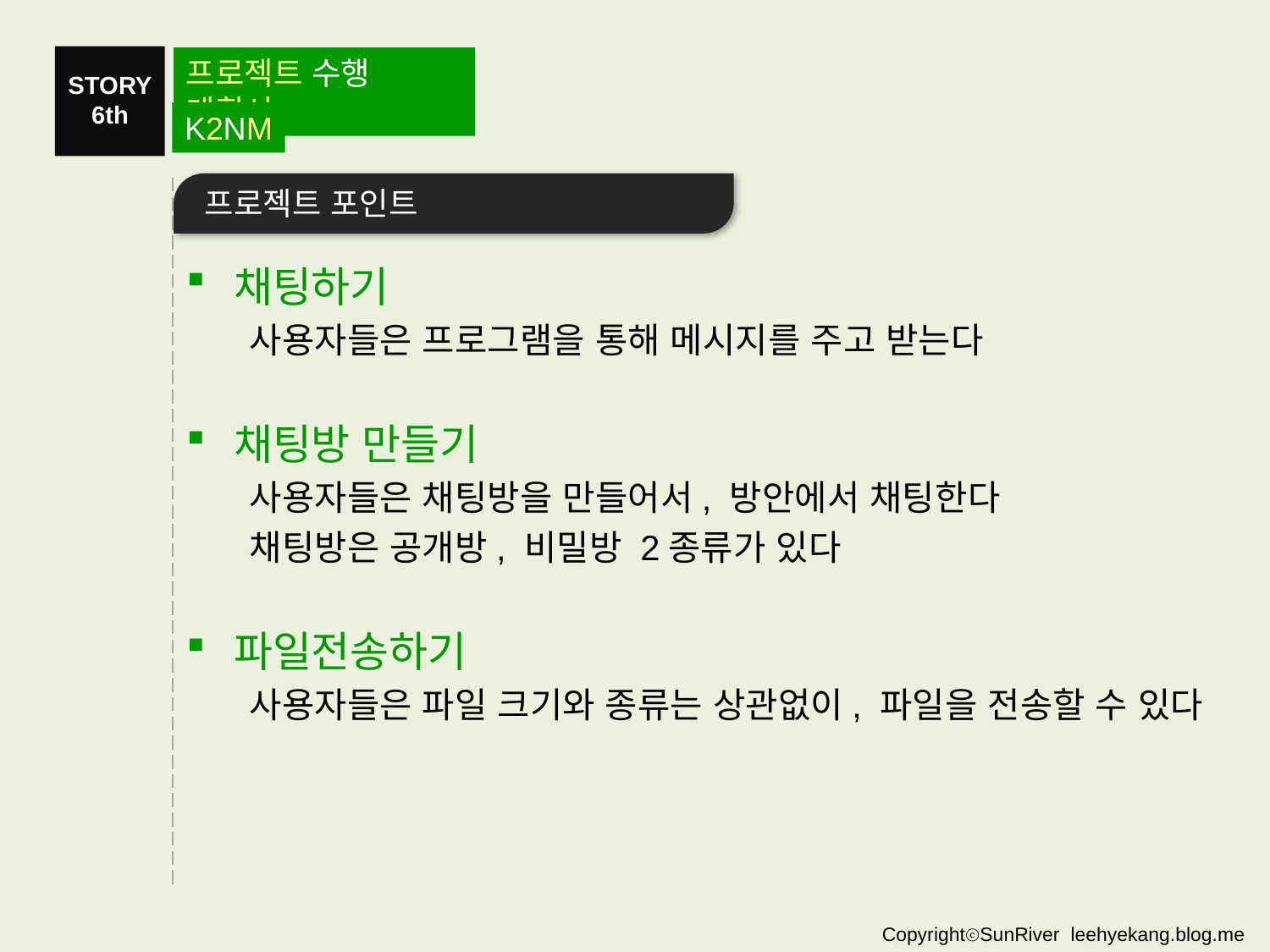

프로젝트 수행 계획서
STORY
6th
K2NM

프로젝트 포인트
채팅하기
사용자들은 프로그램을 통해 메시지를 주고 받는다

채팅방 만들기
사용자들은 채팅방을 만들어서, 방안에서 채팅한다
채팅방은 공개방, 비밀방 2종류가 있다

파일전송하기
사용자들은 파일 크기와 종류는 상관없이, 파일을 전송할 수 있다